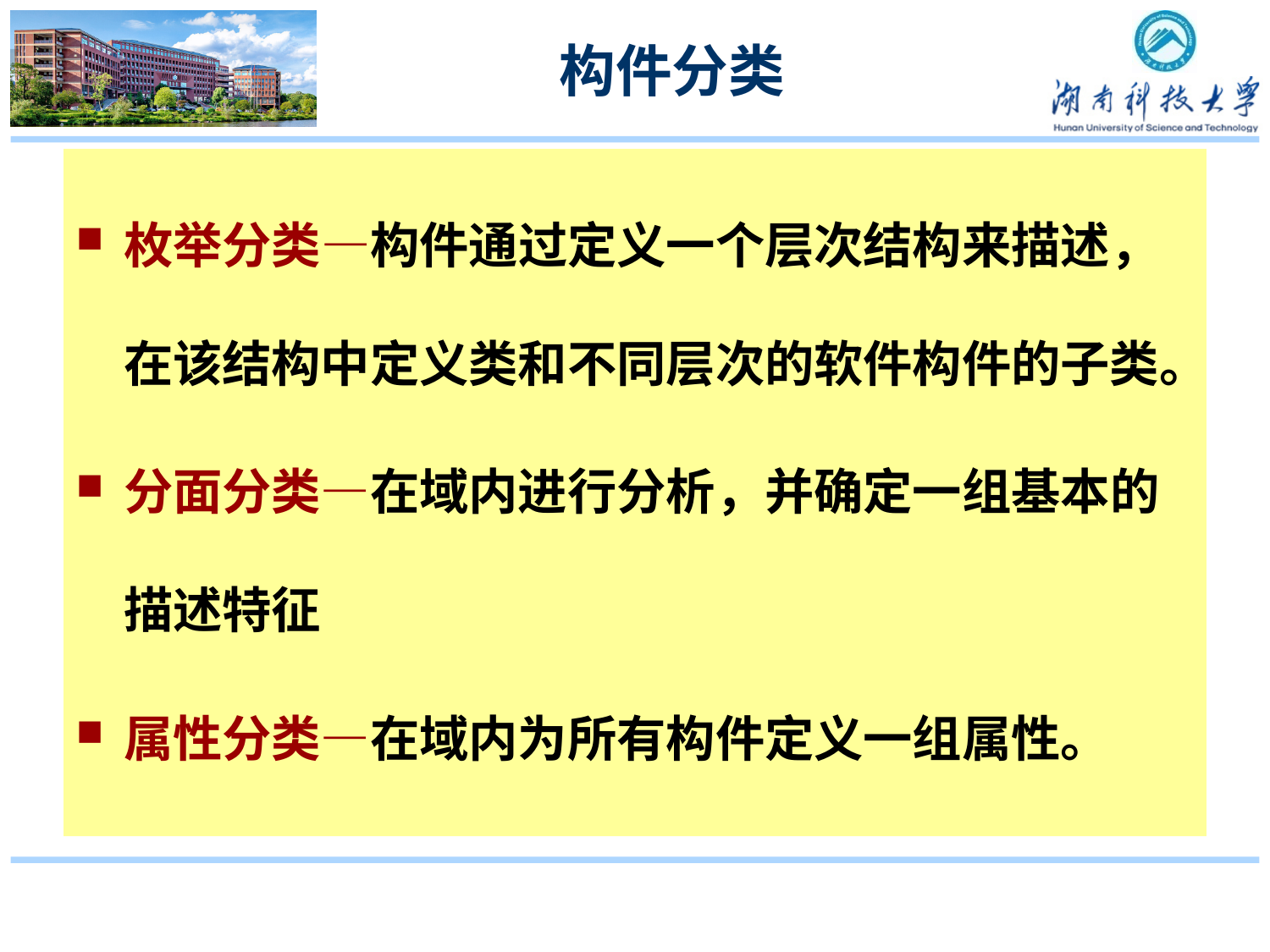

# 构件分类
枚举分类—构件通过定义一个层次结构来描述，在该结构中定义类和不同层次的软件构件的子类。
分面分类—在域内进行分析，并确定一组基本的描述特征
属性分类—在域内为所有构件定义一组属性。
35